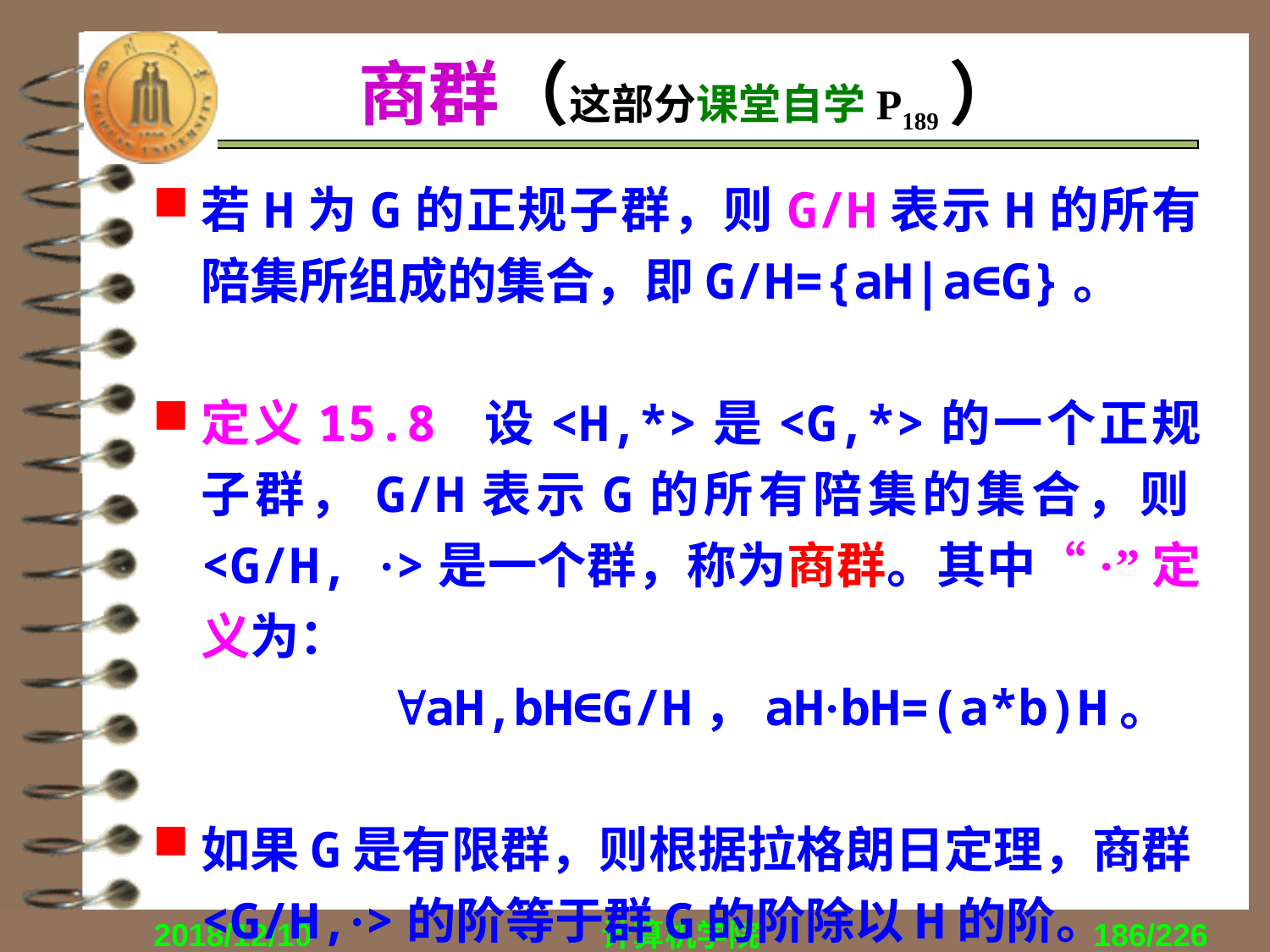

# 商群（这部分课堂自学P189）
若H为G的正规子群，则G/H表示H的所有陪集所组成的集合，即G/H={aH|a∈G}。

定义15.8 设<H,*>是<G,*>的一个正规子群，G/H表示G的所有陪集的集合，则<G/H, ·>是一个群，称为商群。其中“·”定义为：
        ∀aH,bH∈G/H，aH·bH=(a*b)H。

如果G是有限群，则根据拉格朗日定理，商群<G/H,·>的阶等于群G的阶除以H的阶。
2018/12/10
计算机学院
186/226